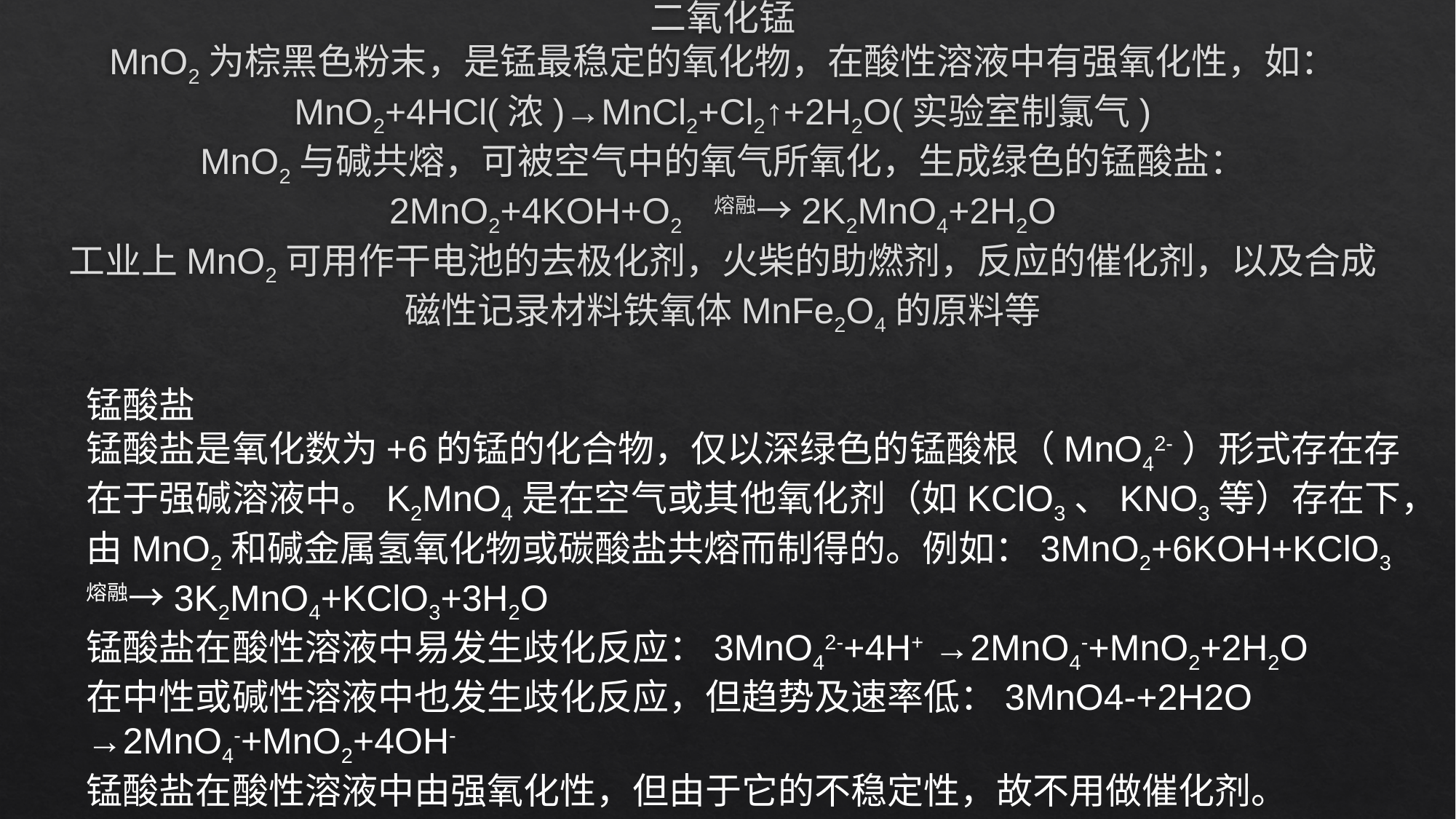

# 二氧化锰 MnO2为棕黑色粉末，是锰最稳定的氧化物，在酸性溶液中有强氧化性，如： MnO2+4HCl(浓)→MnCl2+Cl2↑+2H2O(实验室制氯气) MnO2与碱共熔，可被空气中的氧气所氧化，生成绿色的锰酸盐： 2MnO2+4KOH+O2    熔融→2K2MnO4+2H2O 工业上MnO2可用作干电池的去极化剂，火柴的助燃剂，反应的催化剂，以及合成磁性记录材料铁氧体MnFe2O4的原料等
锰酸盐
锰酸盐是氧化数为+6的锰的化合物，仅以深绿色的锰酸根（MnO42-）形式存在存在于强碱溶液中。K2MnO4是在空气或其他氧化剂（如KClO3、KNO3等）存在下，由MnO2和碱金属氢氧化物或碳酸盐共熔而制得的。例如：3MnO2+6KOH+KClO3熔融→3K2MnO4+KClO3+3H2O
锰酸盐在酸性溶液中易发生歧化反应：3MnO42-+4H+ →2MnO4-+MnO2+2H2O
在中性或碱性溶液中也发生歧化反应，但趋势及速率低：3MnO4-+2H2O →2MnO4-+MnO2+4OH-
锰酸盐在酸性溶液中由强氧化性，但由于它的不稳定性，故不用做催化剂。